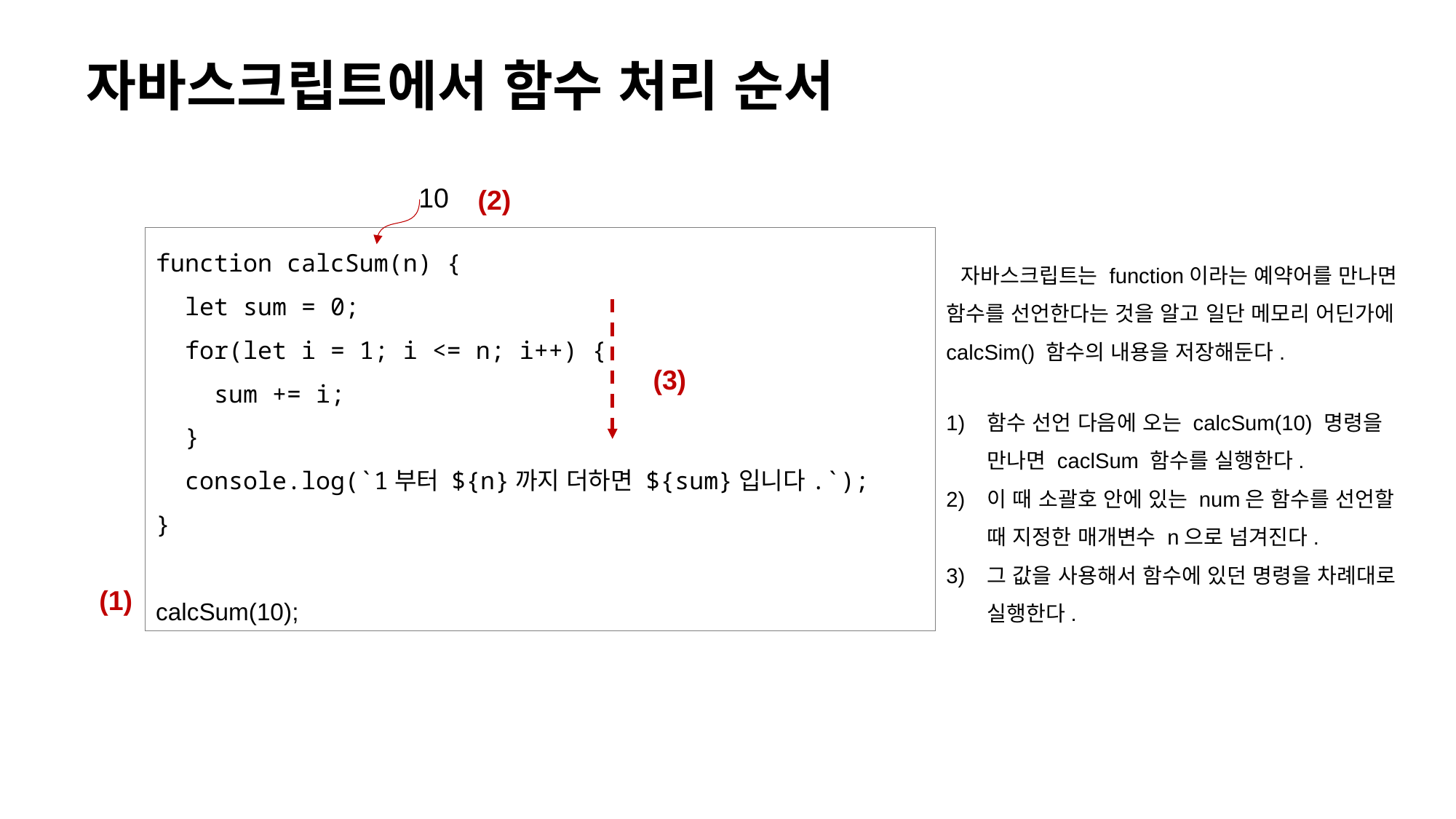

# 자바스크립트에서 함수 처리 순서
10
(2)
function calcSum(n) {
  let sum = 0;
  for(let i = 1; i <= n; i++) {
    sum += i;
  }
  console.log(`1부터 ${n}까지 더하면 ${sum}입니다.`);
}

calcSum(10);
  자바스크립트는 function이라는 예약어를 만나면 함수를 선언한다는 것을 알고 일단 메모리 어딘가에 calcSim() 함수의 내용을 저장해둔다.

함수 선언 다음에 오는 calcSum(10) 명령을 만나면 caclSum 함수를 실행한다.
이 때 소괄호 안에 있는 num은 함수를 선언할 때 지정한 매개변수 n으로 넘겨진다.
그 값을 사용해서 함수에 있던 명령을 차례대로 실행한다.
(3)
(1)